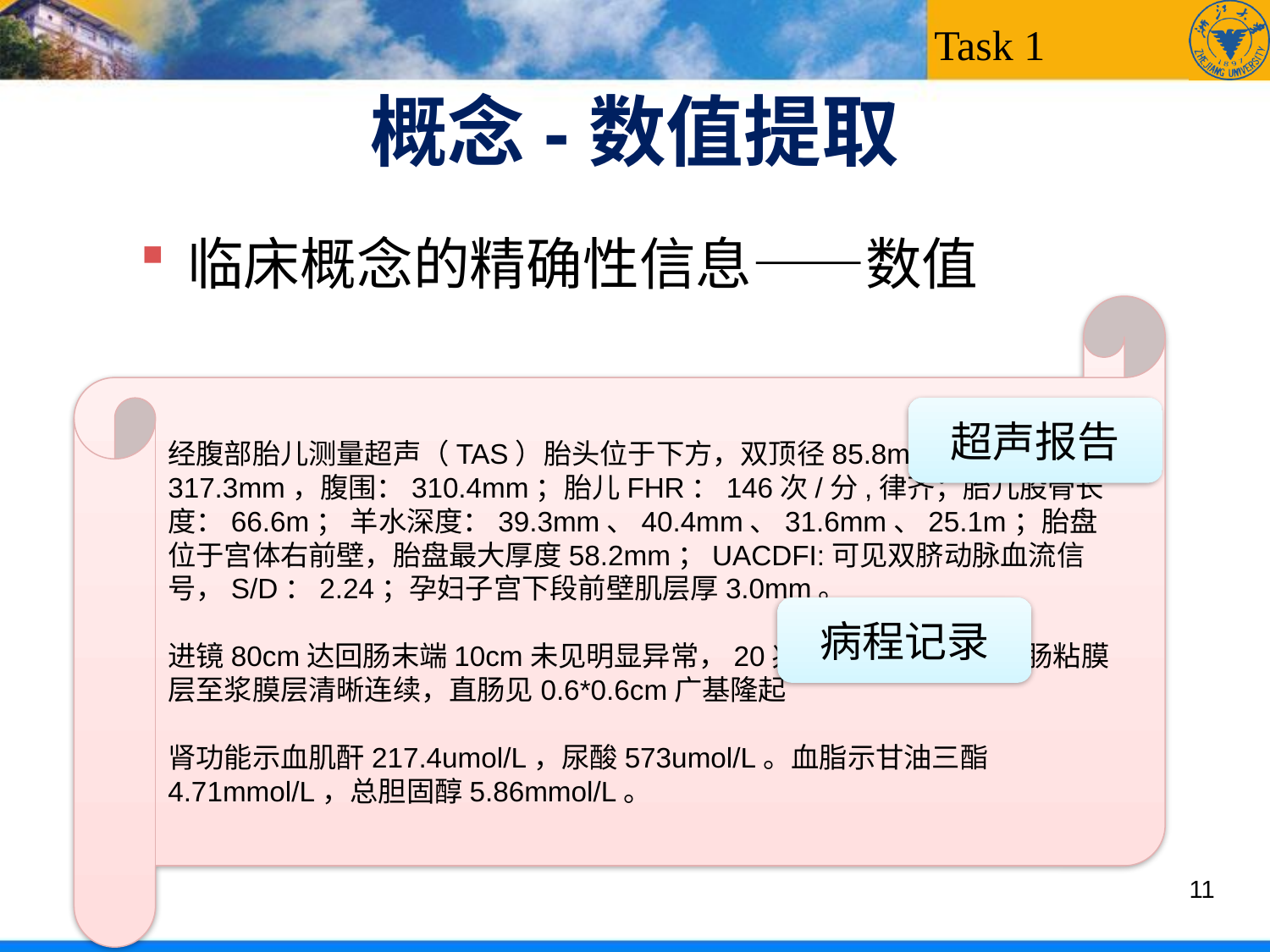

Task 1
# 概念-数值提取
临床概念的精确性信息——数值

经腹部胎儿测量超声（TAS）胎头位于下方，双顶径85.8mm；胎儿头围：317.3mm，腹围：310.4mm；胎儿FHR：146次/分,律齐；胎儿股骨长度：66.6m； 羊水深度：39.3mm、40.4mm、31.6mm、25.1m；胎盘位于宫体右前壁，胎盘最大厚度58.2mm；UACDFI:可见双脐动脉血流信号，S/D：2.24；孕妇子宫下段前壁肌层厚3.0mm。

进镜80cm达回肠末端10cm未见明显异常，20兆超声微探头探查盲肠粘膜层至浆膜层清晰连续，直肠见0.6*0.6cm广基隆起

肾功能示血肌酐217.4umol/L，尿酸573umol/L。血脂示甘油三酯4.71mmol/L，总胆固醇5.86mmol/L。
超声报告
病程记录
11